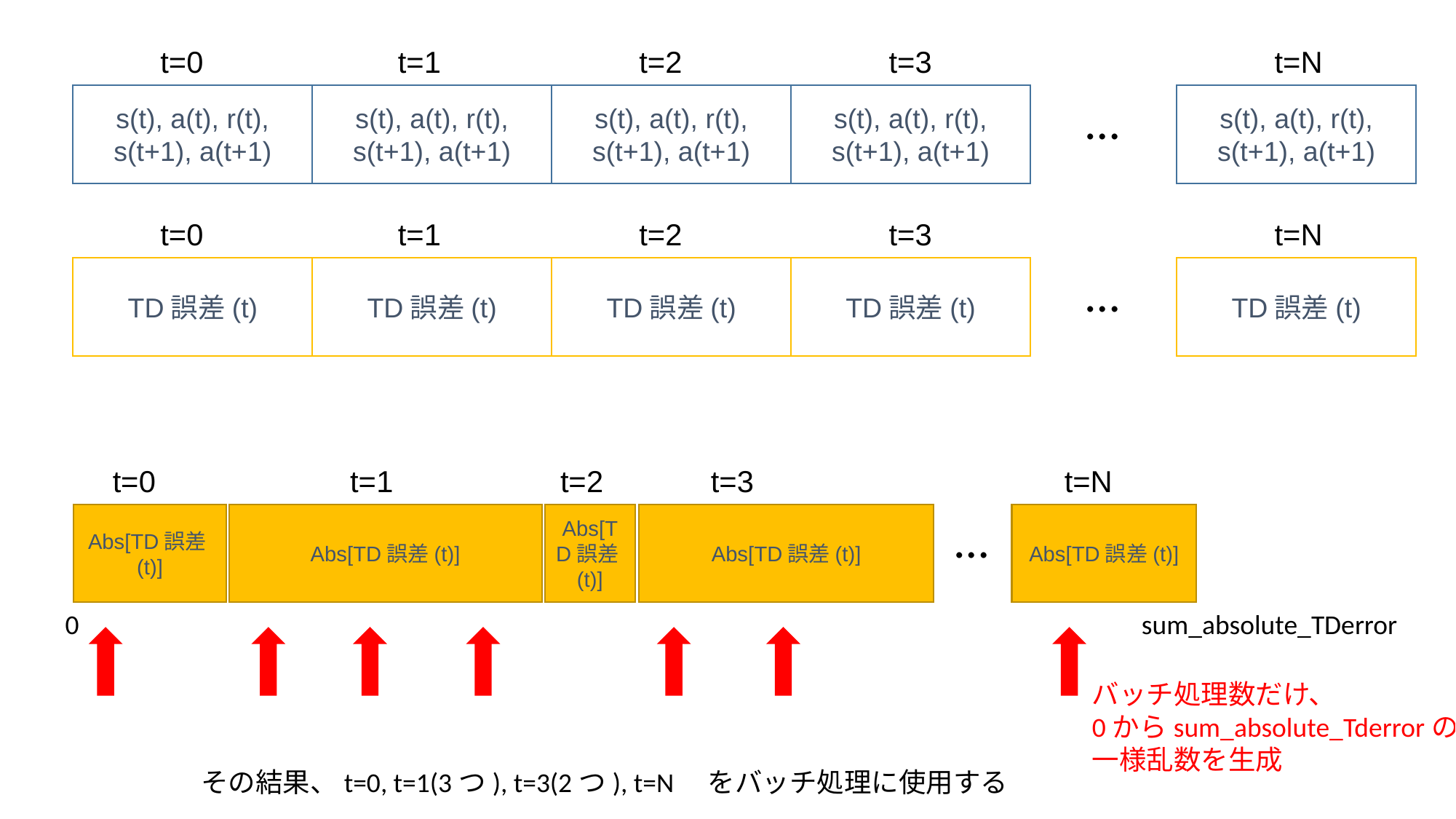

t=0
t=1
t=2
t=3
t=N
s(t), a(t), r(t), s(t+1), a(t+1)
s(t), a(t), r(t), s(t+1), a(t+1)
s(t), a(t), r(t), s(t+1), a(t+1)
s(t), a(t), r(t), s(t+1), a(t+1)
s(t), a(t), r(t), s(t+1), a(t+1)
…
t=0
t=1
t=2
t=3
t=N
TD誤差(t)
TD誤差(t)
TD誤差(t)
TD誤差(t)
TD誤差(t)
…
t=0
t=1
t=2
t=3
t=N
Abs[TD誤差(t)]
…
Abs[TD誤差(t)]
Abs[TD誤差(t)]
Abs[TD誤差(t)]
Abs[TD誤差(t)]
0
sum_absolute_TDerror

バッチ処理数だけ、
0からsum_absolute_Tderrorの範囲で
一様乱数を生成
その結果、t=0, t=1(3つ), t=3(2つ), t=N　をバッチ処理に使用する